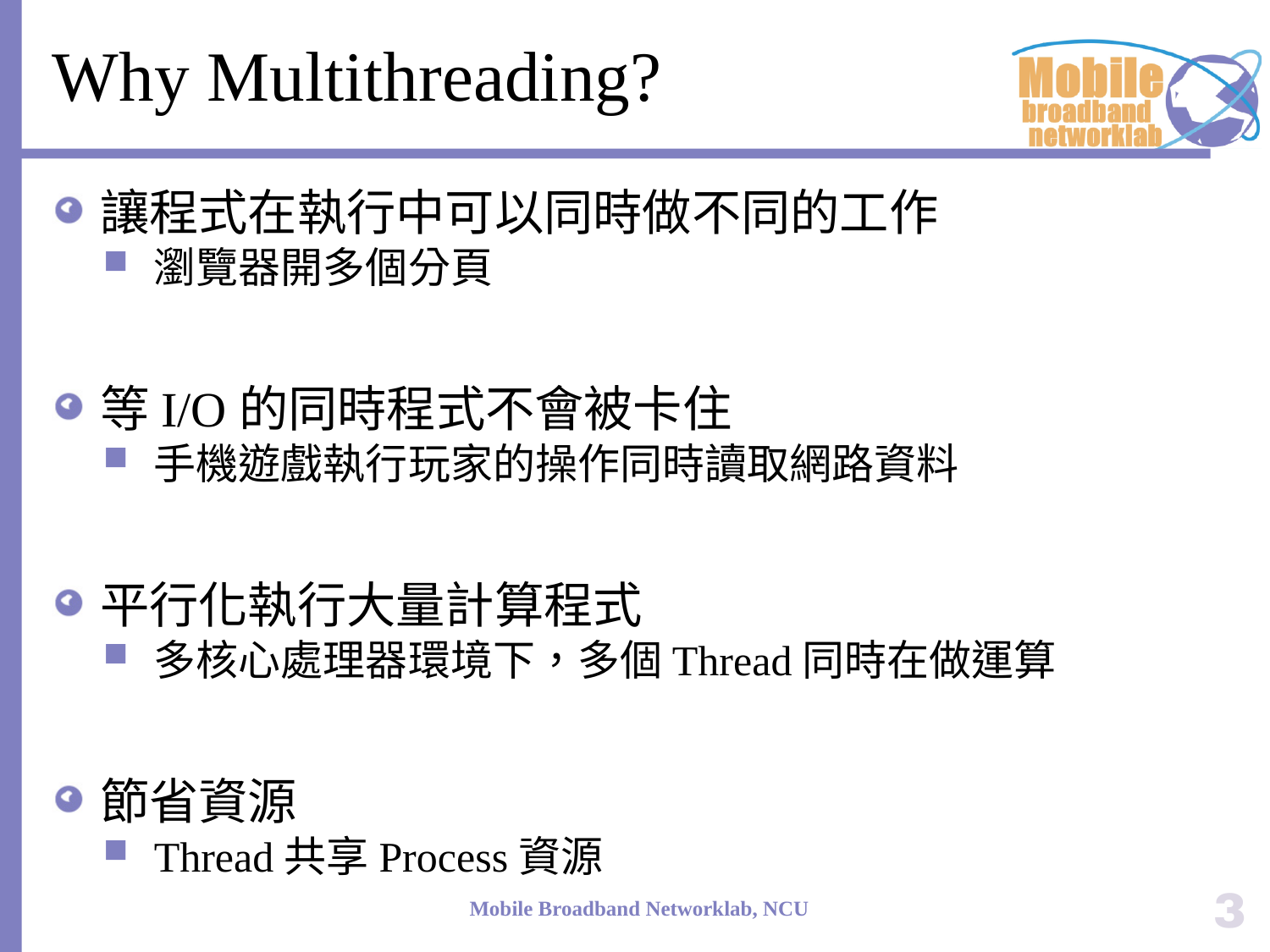

# Why Multithreading?
讓程式在執行中可以同時做不同的工作
瀏覽器開多個分頁

等I/O的同時程式不會被卡住
手機遊戲執行玩家的操作同時讀取網路資料

平行化執行大量計算程式
多核心處理器環境下，多個Thread同時在做運算

節省資源
Thread共享Process資源
3